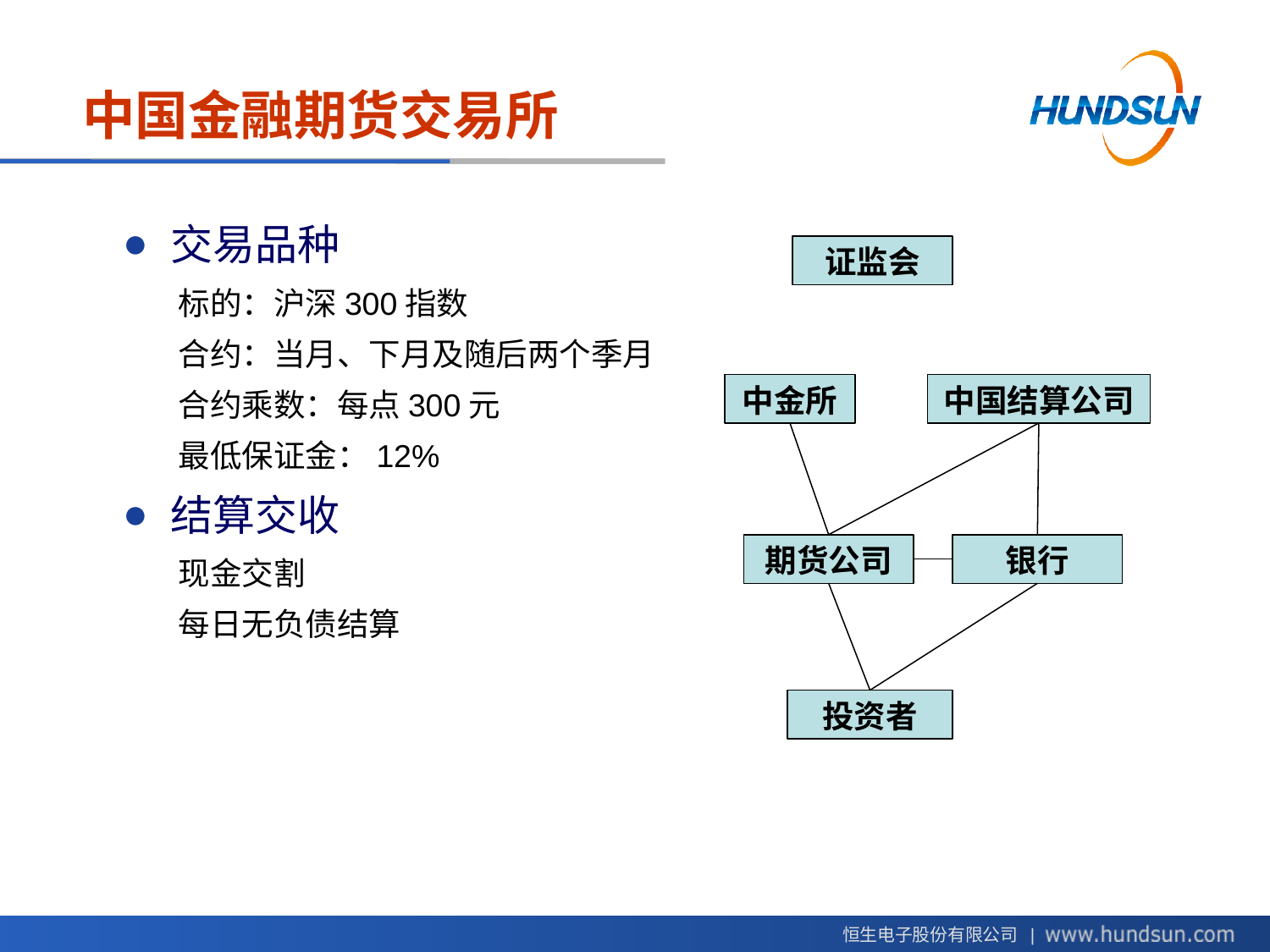

# 中国金融期货交易所
交易品种
标的：沪深300指数
合约：当月、下月及随后两个季月
合约乘数：每点300元
最低保证金：12%
结算交收
现金交割
每日无负债结算
证监会
中金所
中国结算公司
期货公司
银行
投资者